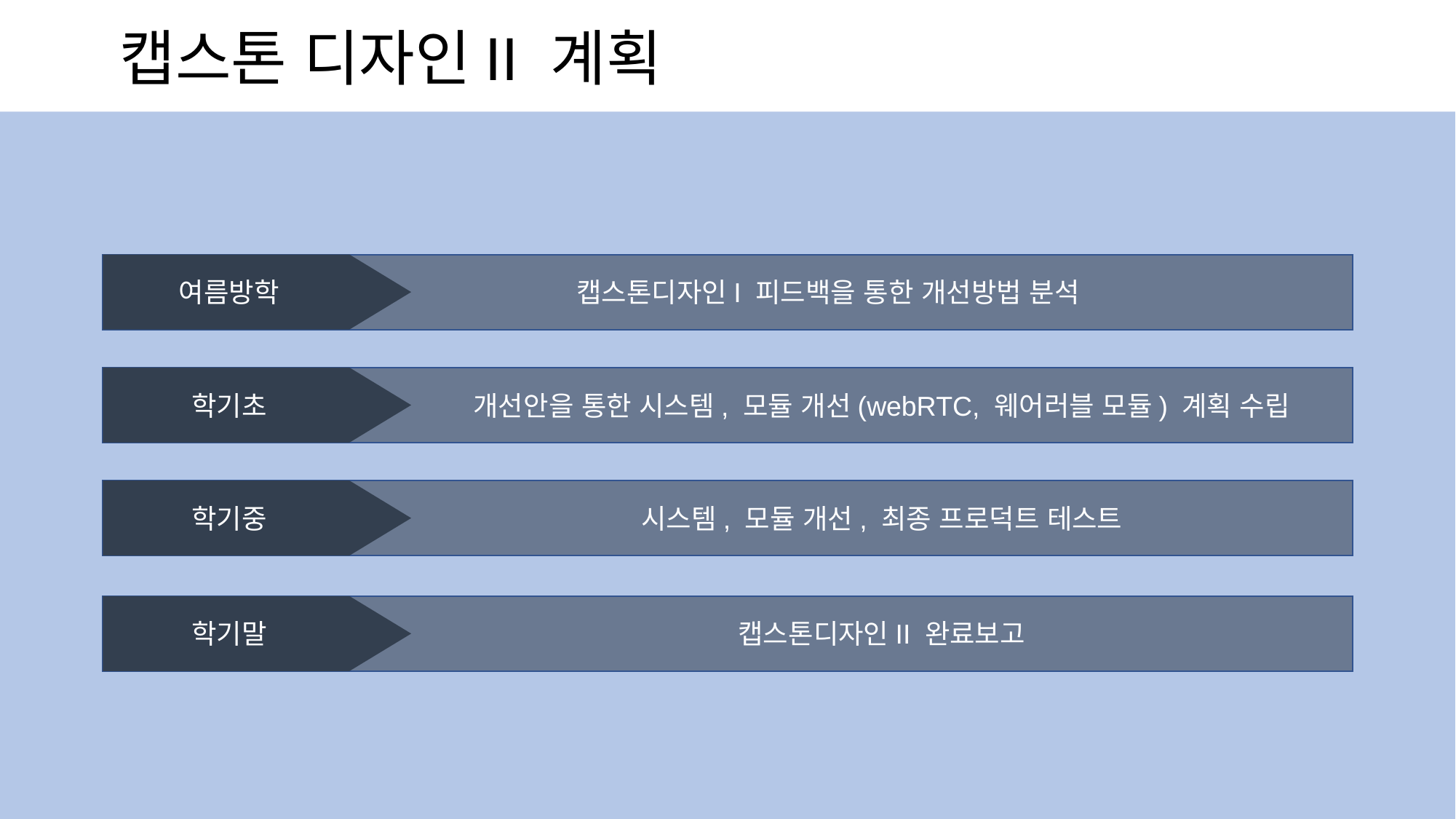

캡스톤 디자인II 계획

여름방학
캡스톤디자인I 피드백을 통한 개선방법 분석

학기초
개선안을 통한 시스템, 모듈 개선(webRTC, 웨어러블 모듈) 계획 수립

학기중
시스템, 모듈 개선, 최종 프로덕트 테스트

학기말
캡스톤디자인II 완료보고